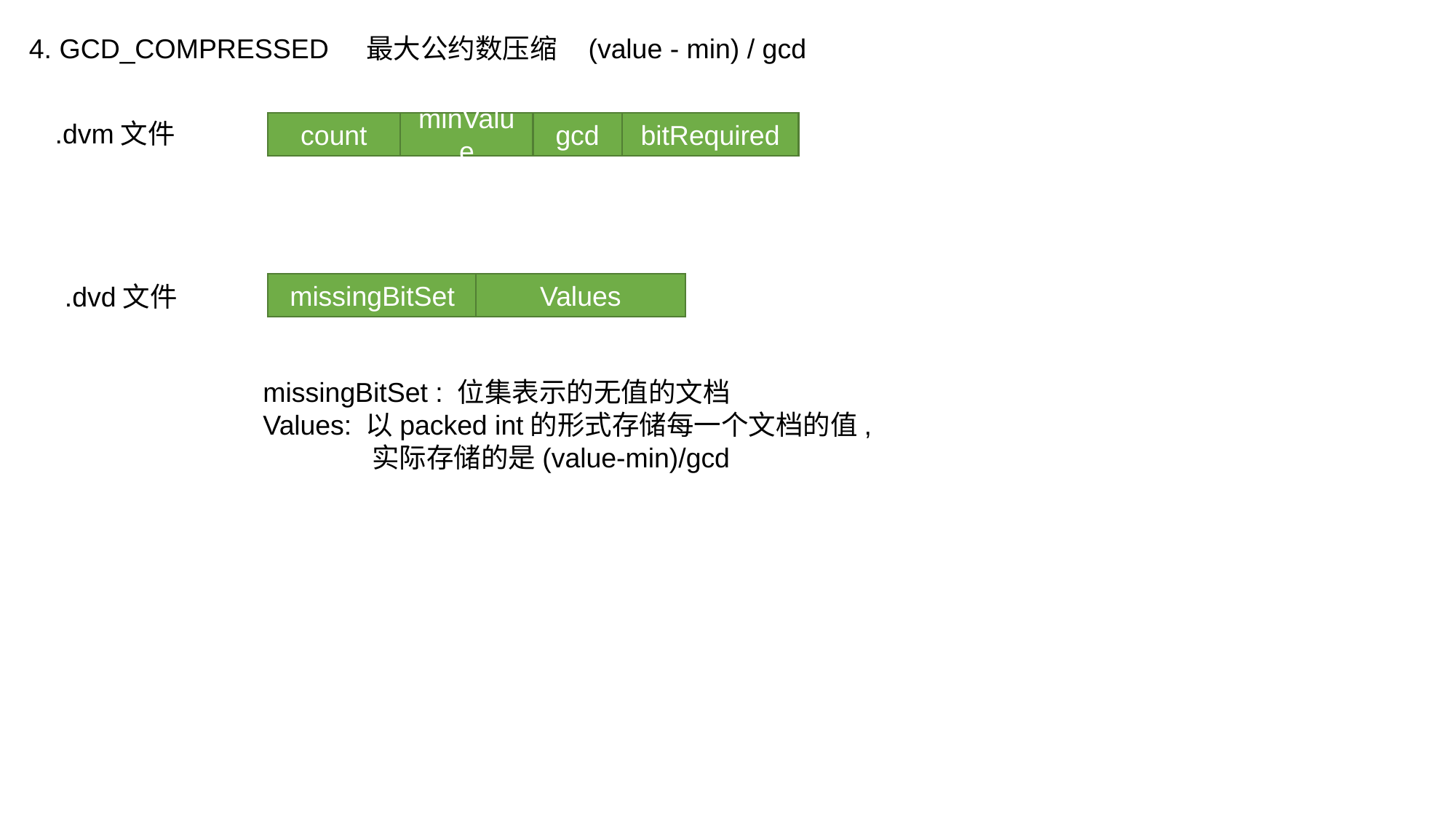

4. GCD_COMPRESSED    最大公约数压缩    (value - min) / gcd
.dvm文件
count
minValue
gcd
bitRequired
.dvd文件
missingBitSet
Values
missingBitSet : 位集表示的无值的文档
Values: 以packed int的形式存储每一个文档的值,
	实际存储的是(value-min)/gcd